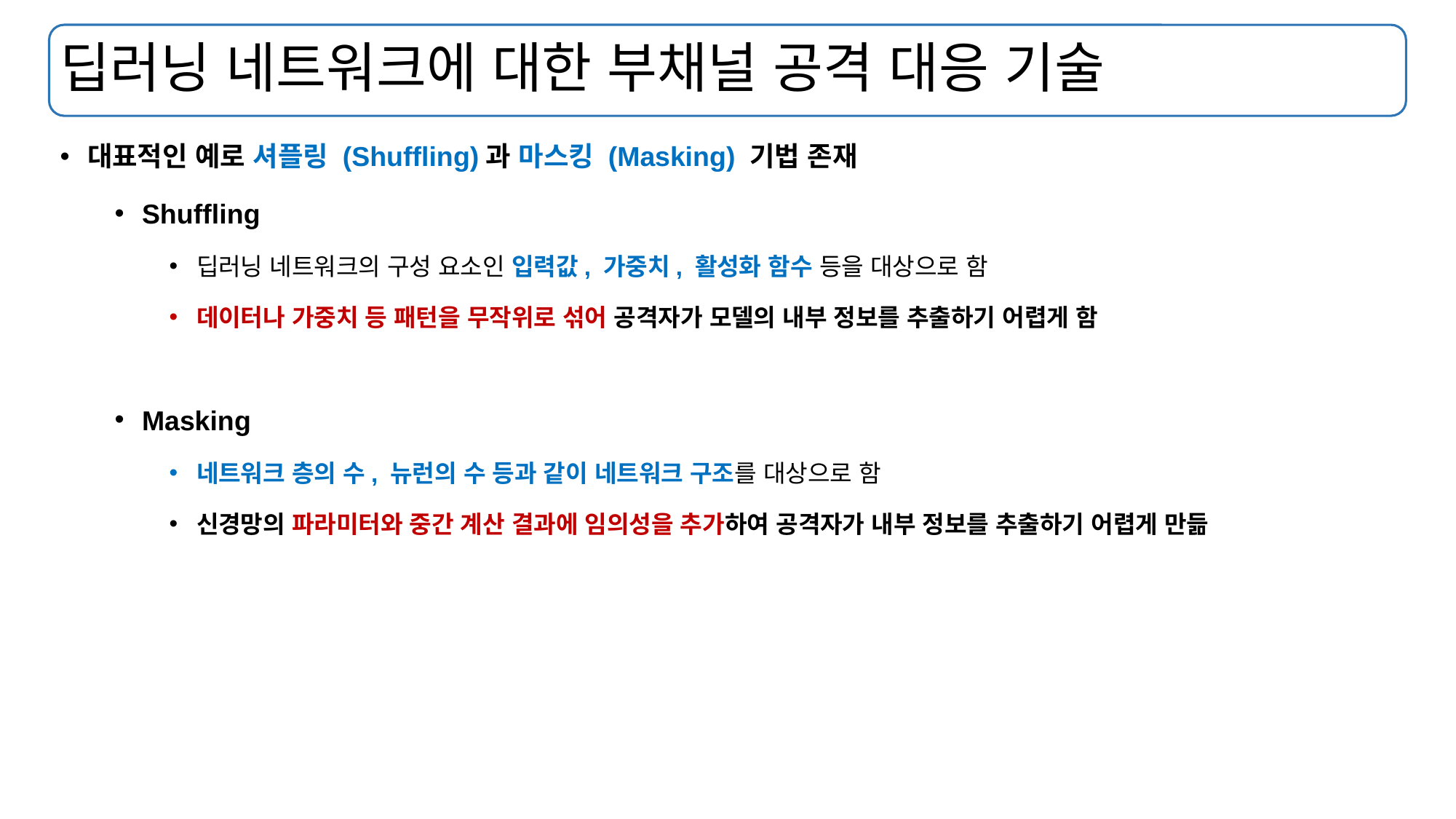

# 딥러닝 네트워크에 대한 부채널 공격 대응 기술
대표적인 예로 셔플링 (Shuffling)과 마스킹 (Masking) 기법 존재
Shuffling
딥러닝 네트워크의 구성 요소인 입력값, 가중치, 활성화 함수 등을 대상으로 함
데이터나 가중치 등 패턴을 무작위로 섞어 공격자가 모델의 내부 정보를 추출하기 어렵게 함

Masking
네트워크 층의 수, 뉴런의 수 등과 같이 네트워크 구조를 대상으로 함
신경망의 파라미터와 중간 계산 결과에 임의성을 추가하여 공격자가 내부 정보를 추출하기 어렵게 만듦